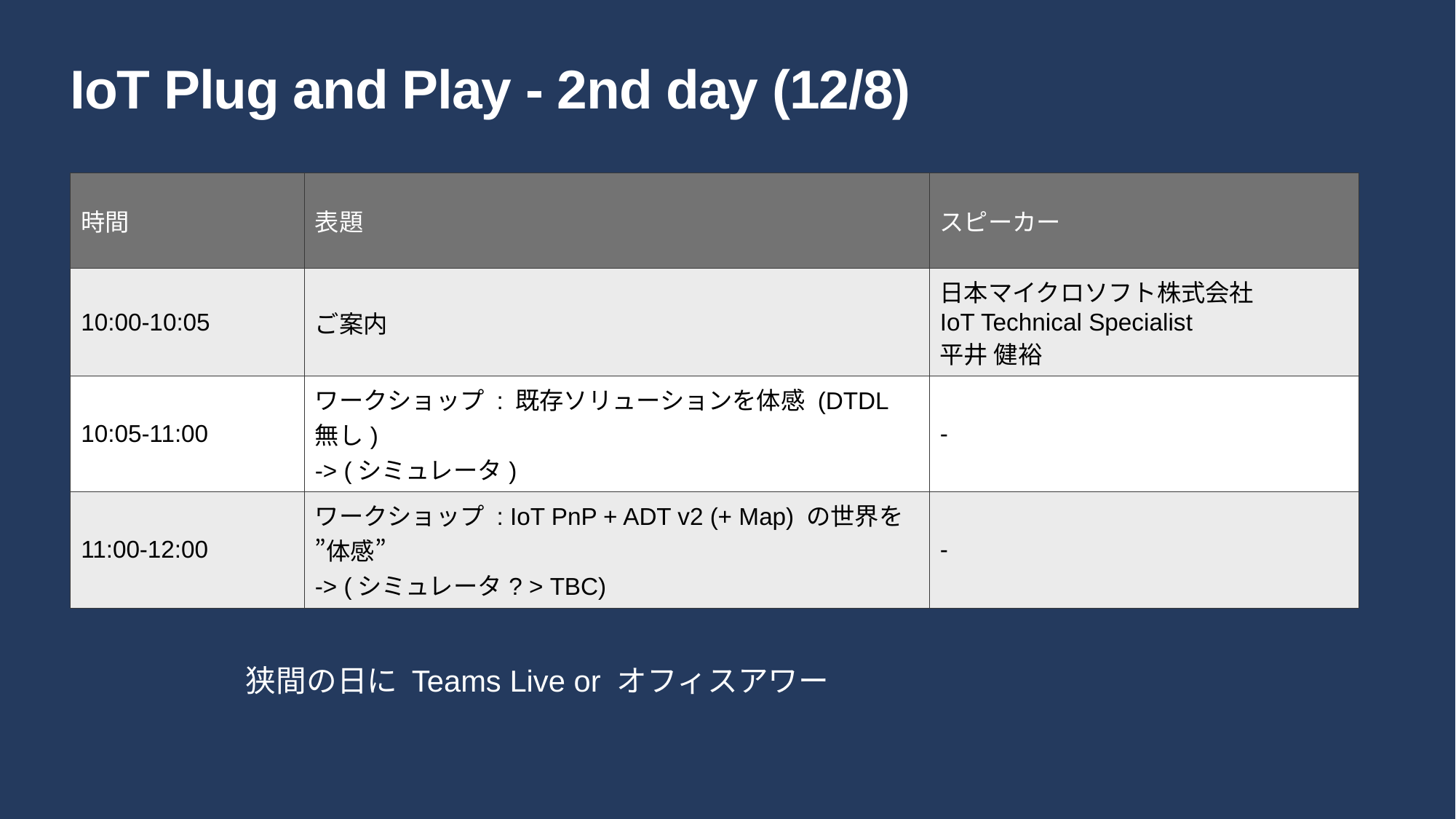

# IoT Plug and Play - 2nd day (12/8)
| 時間 | 表題 | スピーカー |
| --- | --- | --- |
| 10:00-10:05 | ご案内 | 日本マイクロソフト株式会社 IoT Technical Specialist 平井 健裕 |
| 10:05-11:00 | ワークショップ : 既存ソリューションを体感 (DTDL 無し) -> (シミュレータ) | - |
| 11:00-12:00 | ワークショップ : IoT PnP + ADT v2 (+ Map) の世界を ”体感” -> (シミュレータ? > TBC) | - |
狭間の日に Teams Live or オフィスアワー